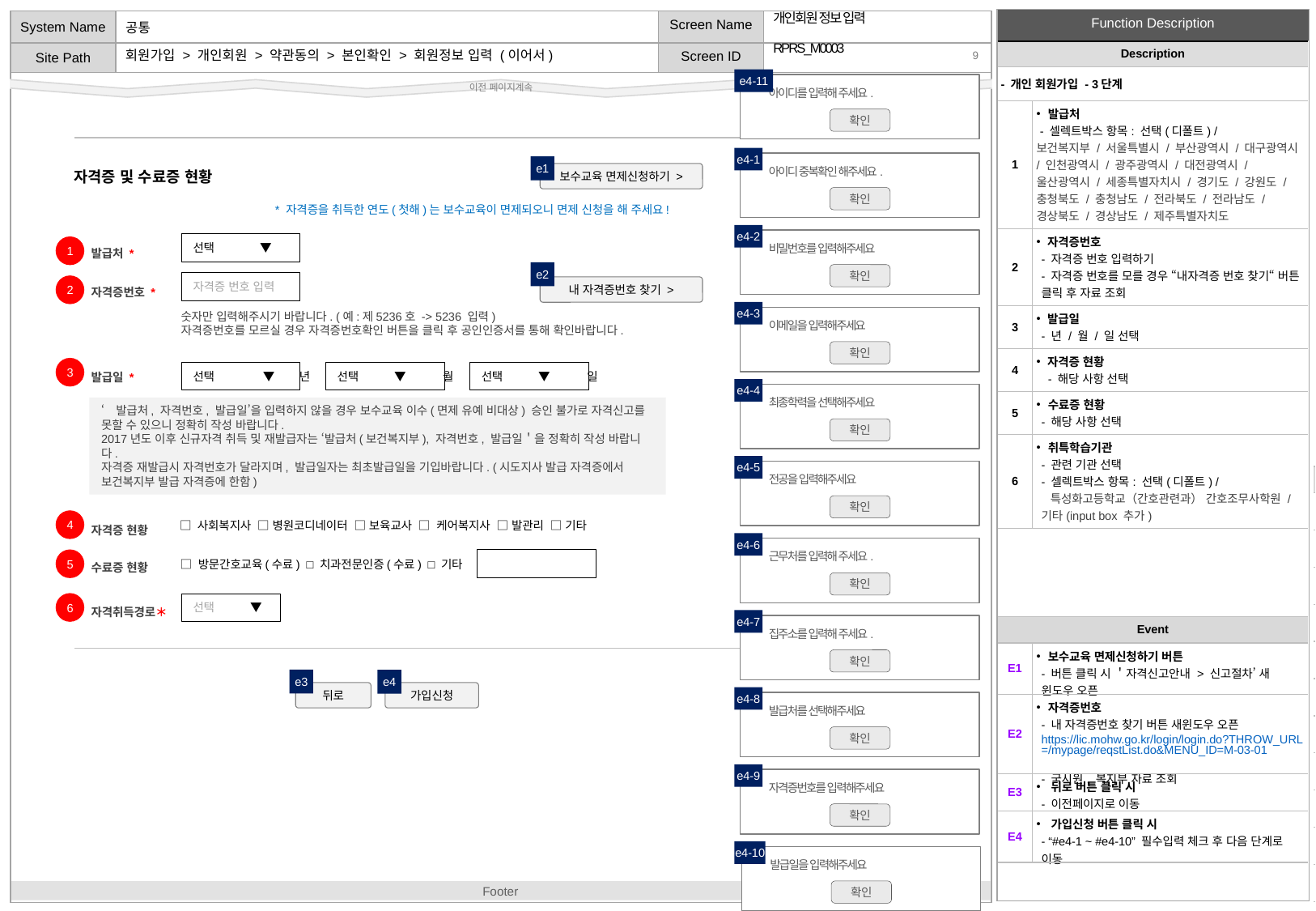

개인회원 정보 입력
| Description |  |
| --- | --- |
| - 개인 회원가입 - 3단계 |  |
| 1 | 발급처 - 셀렉트박스 항목: 선택(디폴트) / 보건복지부 / 서울특별시 / 부산광역시 / 대구광역시 / 인천광역시 / 광주광역시 / 대전광역시 / 울산광역시 / 세종특별자치시 / 경기도 / 강원도 / 충청북도 / 충청남도 / 전라북도 / 전라남도 / 경상북도 / 경상남도 / 제주특별자치도 |
| 2 | 자격증번호 - 자격증 번호 입력하기 - 자격증 번호를 모를 경우 “내자격증 번호 찾기“ 버튼 클릭 후 자료 조회 |
| 3 | 발급일 - 년 / 월 / 일 선택 |
| 4 | 자격증 현황 - 해당 사항 선택 |
| 5 | 수료증 현황 - 해당 사항 선택 |
| 6 | 취특학습기관 - 관련 기관 선택 - 셀렉트박스 항목: 선택(디폴트) / 특성화고등학교（간호관련과） 간호조무사학원 / 기타(input box 추가) |
RPRS_M0003
# 회원가입 > 개인회원 > 약관동의 > 본인확인 > 회원정보 입력 (이어서)
e4-11

아이디를 입력해 주세요.
확인
e4-1

아이디 중복확인 해주세요.
확인
e4-2

비밀번호를 입력해주세요
확인
e4-3

이메일을 입력해주세요
확인
e4-4

최종학력을 선택해주세요
확인
e4-5

전공을 입력해주세요
확인
e4-6

근무처를 입력해 주세요.
확인
e4-7

집주소를 입력해 주세요.
확인
e4-8

발급처를 선택해주세요
확인
e4-9

자격증번호를 입력해주세요
확인
e4-10

발급일을 입력해주세요
확인
자격증 및 수료증 현황
e1
보수교육 면제신청하기 >
* 자격증을 취득한 연도(첫해)는 보수교육이 면제되오니 면제 신청을 해 주세요!
발급처 *
선택              ▼
1
e2
자격증번호 *
자격증 번호 입력
2
내 자격증번호 찾기 >
숫자만 입력해주시기 바랍니다. (예:제5236호 -> 5236 입력)
자격증번호를 모르실 경우 자격증번호확인 버튼을 클릭 후 공인인증서를 통해 확인바랍니다.
발급일 *
3
선택               ▼
년
선택           ▼
월
선택           ▼
일
As-is에서 [보수교육 면제신청하기] 버튼 클릭 시 보수교육 면제 신청을 하기 위한 로그인 페이지로 잘못 이동되고 있음
‘발급처, 자격번호, 발급일’을 입력하지 않을 경우 보수교육 이수(면제 유예 비대상) 승인 불가로 자격신고를 못할 수 있으니 정확히 작성 바랍니다.
2017년도 이후 신규자격 취득 및 재발급자는 ‘발급처(보건복지부), 자격번호, 발급일＇을 정확히 작성 바랍니다.
자격증 재발급시 자격번호가 달라지며, 발급일자는 최초발급일을 기입바랍니다. (시도지사 발급 자격증에서 보건복지부 발급 자격증에 한함)
| Event |  |
| --- | --- |
| E4-11 | 아이디 미 입력 후 가입신청 클릭 시 - 알럿체크 후 창닫기 |
| E4-1 | 아이디 중복확인 미 체크 후 가입신청 클릭 시 - 알럿체크 후 창닫기 |
| E4-2 | 비밀번호 미 입력 후 가입신청 클릭 시 - 알럿체크 후 창닫기 |
| E4-3 | 이메일 미 입력 후 가입신청 클릭 시 - 알럿체크 후 창닫기 |
| E4-4 | 최종학력 미 입력 후 가입신청 클릭 시 - 알럿체크 후 창닫기 |
| E4-5 | 전공 미 입력 후 가입신청 클릭 시 - 알럿체크 후 창닫기 |
| E4-6 | 근무처 미 입력 후 가입신청 클릭 시 - 알럿체크 후 창닫기 |
| E4-7 | 집주소 미 입력 후 가입신청 클릭 시 - 알럿체크 후 창닫기 |
| E4-8 | 발급처 미 입력 후 가입신청 클릭 시 - 알럿체크 후 창닫기 |
| E4-9 | 자격증번호 미 입력 후 가입신청 클릭 시 - 알럿체크 후 창닫기 |
| E4-10 | 발급일 미 입력 후 가입신청 클릭 시 - 알럿체크 후 창닫기 |
자격증 현황
4
□ 사회복지사  □ 병원코디네이터  □ 보육교사  □  케어복지사  □ 발관리  □ 기타
수료증 현황

5
□ 방문간호교육(수료)  □ 치과전문인증(수료)  □ 기타
자격취득경로＊
6
선택           ▼
| Event |  |
| --- | --- |
| E1 | 보수교육 면제신청하기 버튼 - 버튼 클릭 시 ＇자격신고안내 > 신고절차’ 새 윈도우 오픈 |
| E2 | 자격증번호 - 내 자격증번호 찾기 버튼 새윈도우 오픈 https://lic.mohw.go.kr/login/login.do?THROW\_URL=/mypage/reqstList.do&MENU\_ID=M-03-01 - 국시원, 복지부 자료 조회 |
| E3 | 뒤로 버튼 클릭 시 - 이전페이지로 이동 |
| E4 | 가입신청 버튼 클릭 시 - “#e4-1 ~ #e4-10” 필수입력 체크 후 다음 단계로 이동 |
e3
e4
가입신청
뒤로